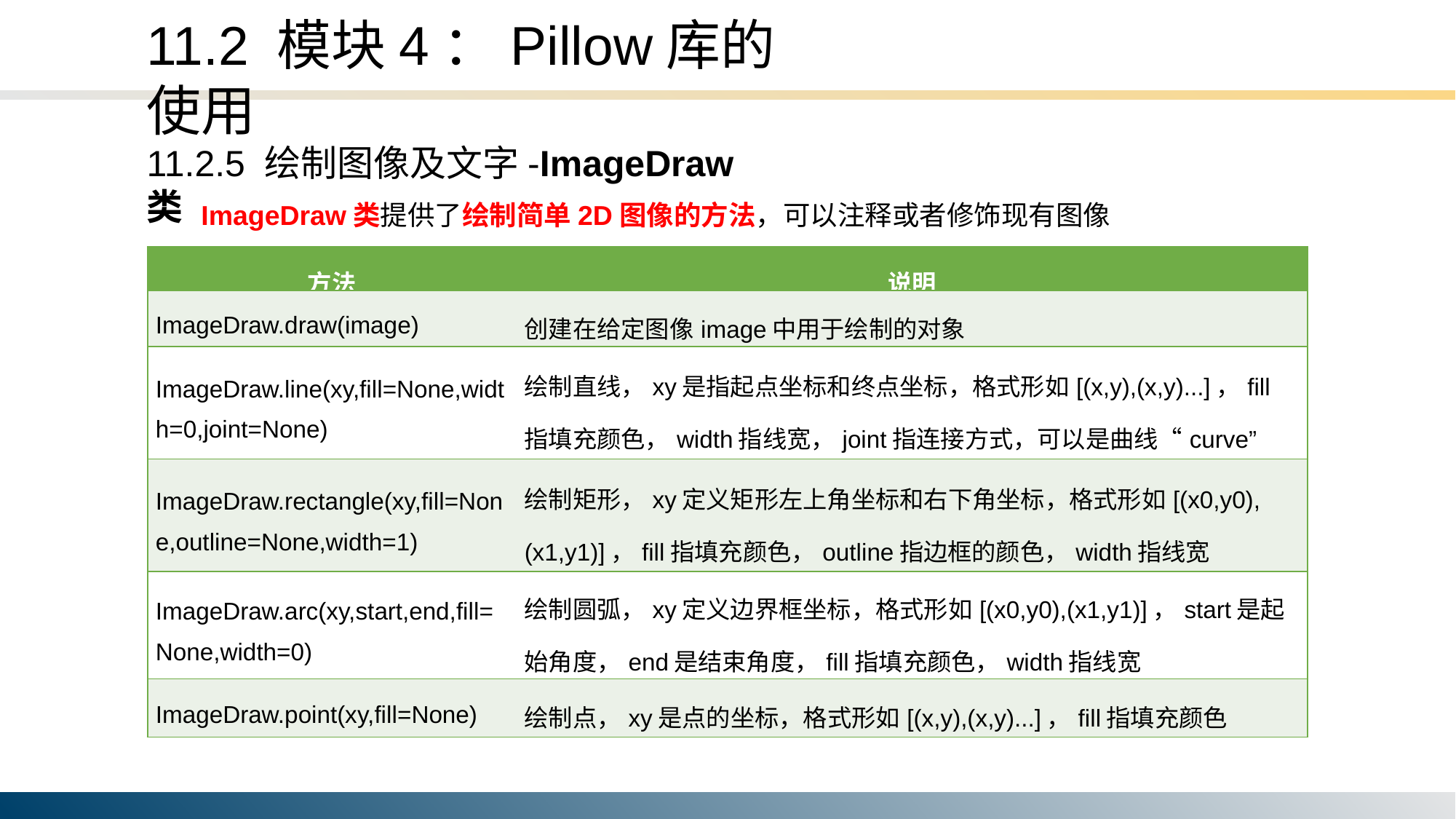

11.2 模块4：Pillow库的使用
11.2.5 绘制图像及文字-ImageDraw类
ImageDraw类提供了绘制简单2D图像的方法，可以注释或者修饰现有图像
| 方法 | 说明 |
| --- | --- |
| ImageDraw.draw(image) | 创建在给定图像image中用于绘制的对象 |
| ImageDraw.line(xy,fill=None,width=0,joint=None) | 绘制直线，xy是指起点坐标和终点坐标，格式形如[(x,y),(x,y)...]，fill指填充颜色，width指线宽，joint指连接方式，可以是曲线“curve” |
| ImageDraw.rectangle(xy,fill=None,outline=None,width=1) | 绘制矩形，xy定义矩形左上角坐标和右下角坐标，格式形如[(x0,y0),(x1,y1)]，fill指填充颜色，outline指边框的颜色，width指线宽 |
| ImageDraw.arc(xy,start,end,fill=None,width=0) | 绘制圆弧，xy定义边界框坐标，格式形如[(x0,y0),(x1,y1)]，start是起始角度，end是结束角度，fill指填充颜色，width指线宽 |
| ImageDraw.point(xy,fill=None) | 绘制点，xy是点的坐标，格式形如[(x,y),(x,y)...]，fill指填充颜色 |